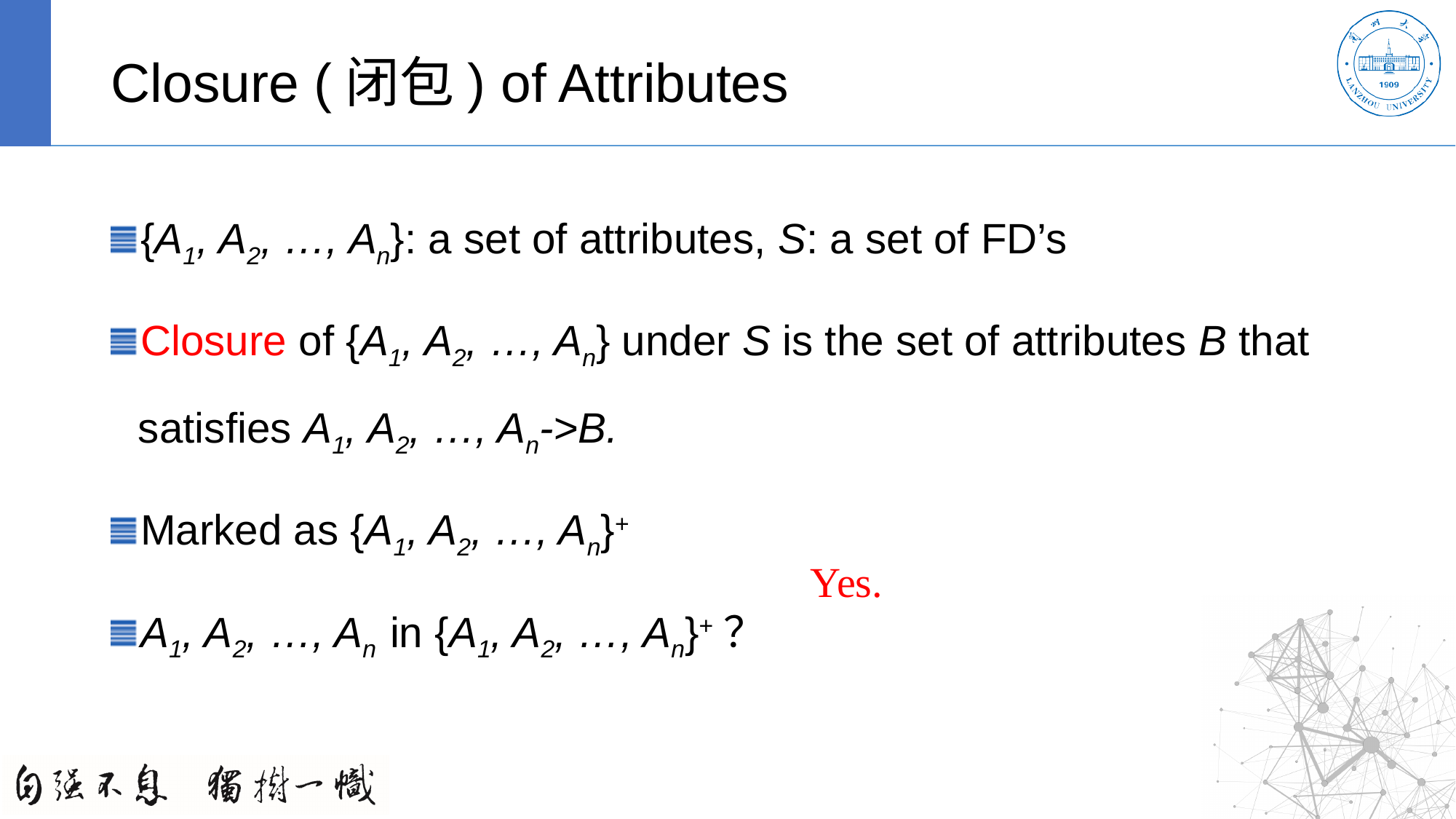

# Closure (闭包) of Attributes
{A1, A2, …, An}: a set of attributes, S: a set of FD’s
Closure of {A1, A2, …, An} under S is the set of attributes B that satisfies A1, A2, …, An->B.
Marked as {A1, A2, …, An}+
A1, A2, …, An  in {A1, A2, …, An}+？

Yes.